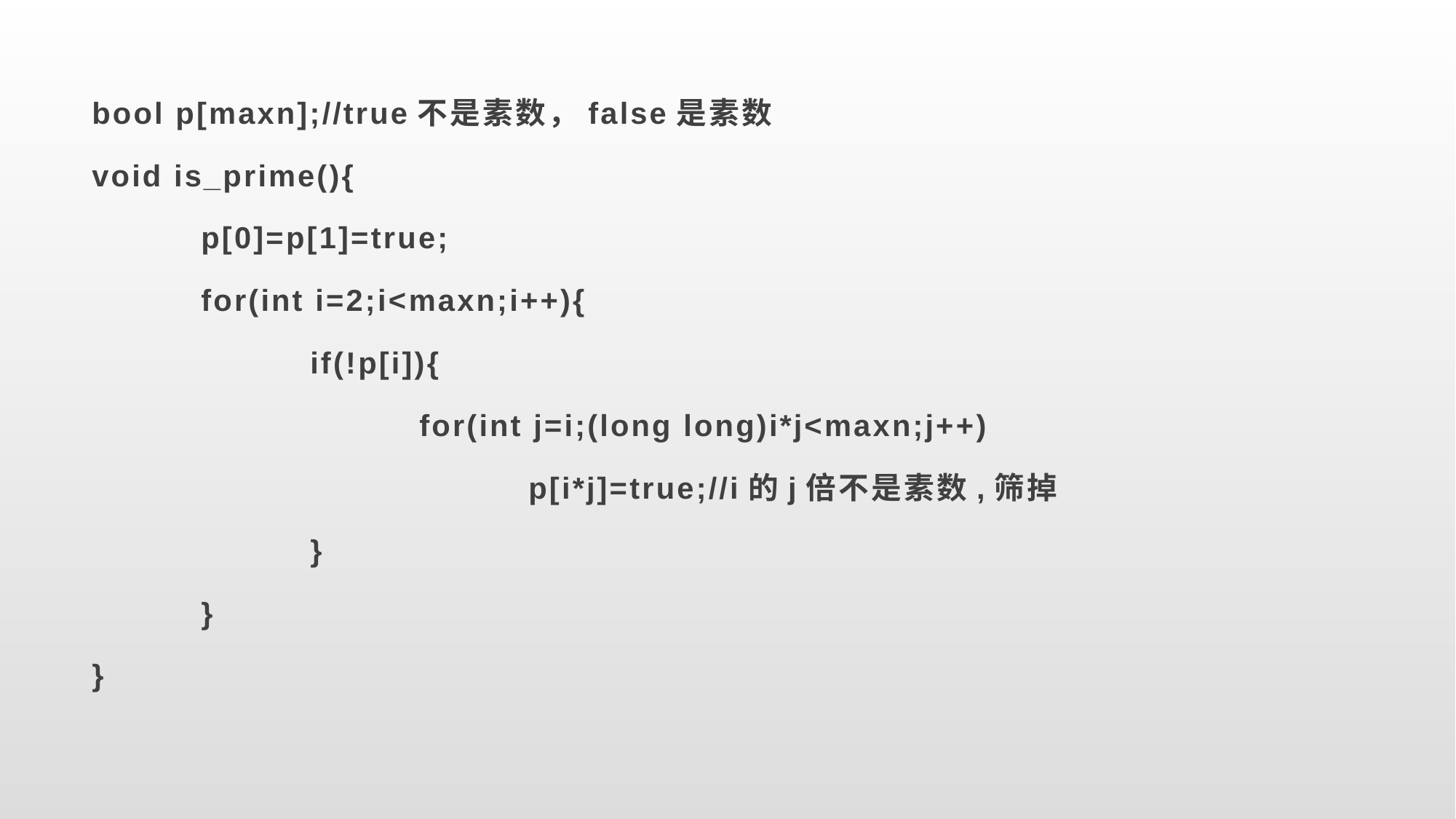

bool p[maxn];//true不是素数，false是素数
void is_prime(){
	p[0]=p[1]=true;
	for(int i=2;i<maxn;i++){
		if(!p[i]){
			for(int j=i;(long long)i*j<maxn;j++)
				p[i*j]=true;//i的j倍不是素数,筛掉
		}
	}
}